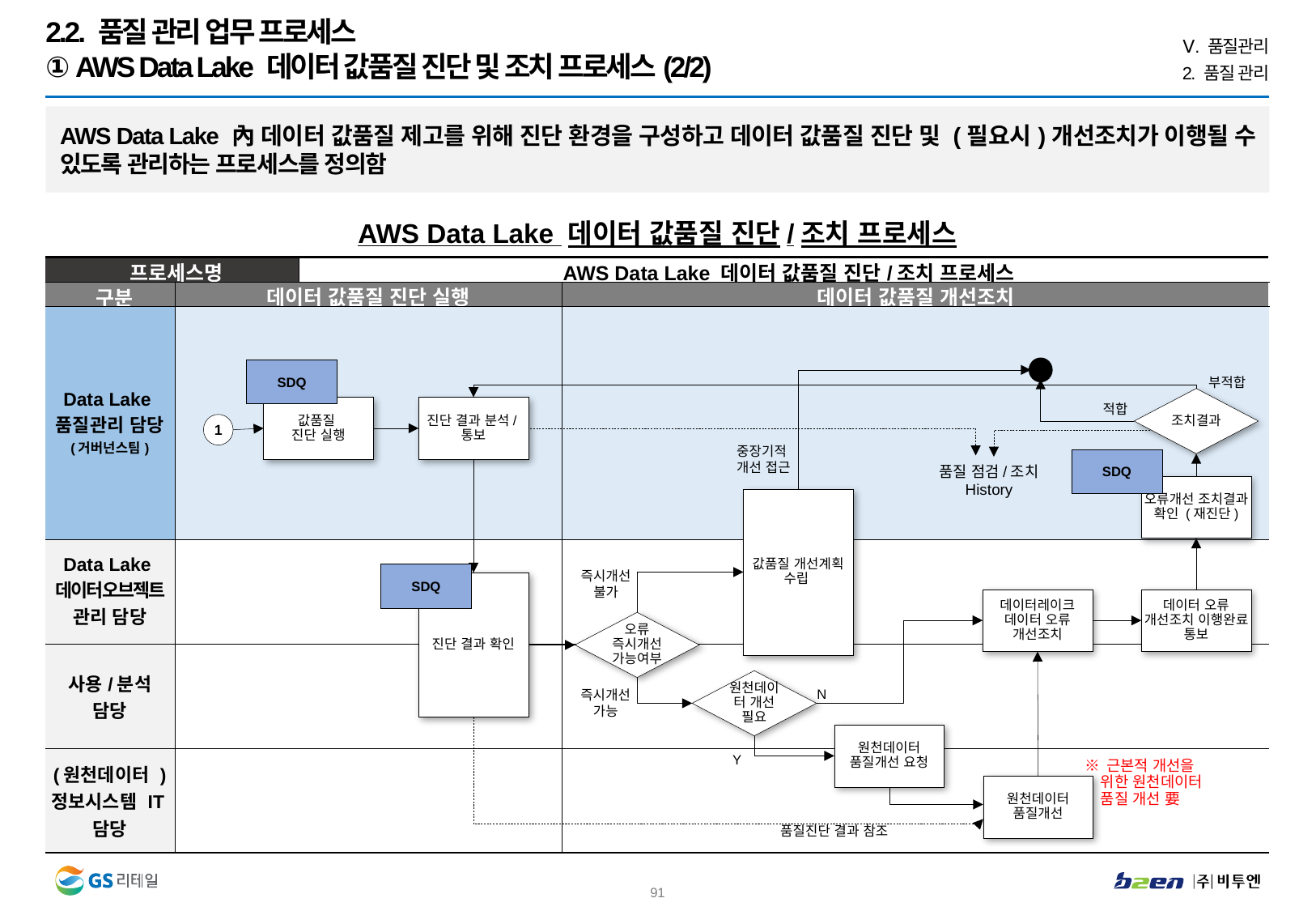

2.2. 품질 관리 업무 프로세스
① AWS Data Lake 데이터 값품질 진단 및 조치 프로세스(2/2)
Ⅴ. 품질관리
2. 품질 관리
AWS Data Lake 內 데이터 값품질 제고를 위해 진단 환경을 구성하고 데이터 값품질 진단 및 (필요시)개선조치가 이행될 수 있도록 관리하는 프로세스를 정의함
AWS Data Lake 데이터 값품질 진단/조치 프로세스
| 프로세스명 |  | AWS Data Lake 데이터 값품질 진단/조치 프로세스 |  |
| --- | --- | --- | --- |
| 구분 | 데이터 값품질 진단 실행 |  | 데이터 값품질 개선조치 |
| Data Lake 품질관리 담당 (거버넌스팀) |  |  |  |
| Data Lake 데이터오브젝트 관리 담당 |  |  |  |
| 사용/분석 담당 |  |  |  |
| (원천데이터 ) 정보시스템 IT담당 |  |  |  |
SDQ

부적합
조치결과
적합
값품질
진단 실행
진단 결과 분석/통보
1
중장기적
개선 접근
SDQ
품질 점검/조치
History
오류개선 조치결과 확인 (재진단)
값품질 개선계획 수립
즉시개선
불가
SDQ
진단 결과 확인
데이터레이크 데이터 오류 개선조치
데이터 오류 개선조치 이행완료 통보
오류 즉시개선 가능여부
원천데이터 개선 필요
N
즉시개선
가능
원천데이터 품질개선 요청
Y
※ 근본적 개선을
위한 원천데이터
품질 개선 要
원천데이터 품질개선
품질진단 결과 참조
91